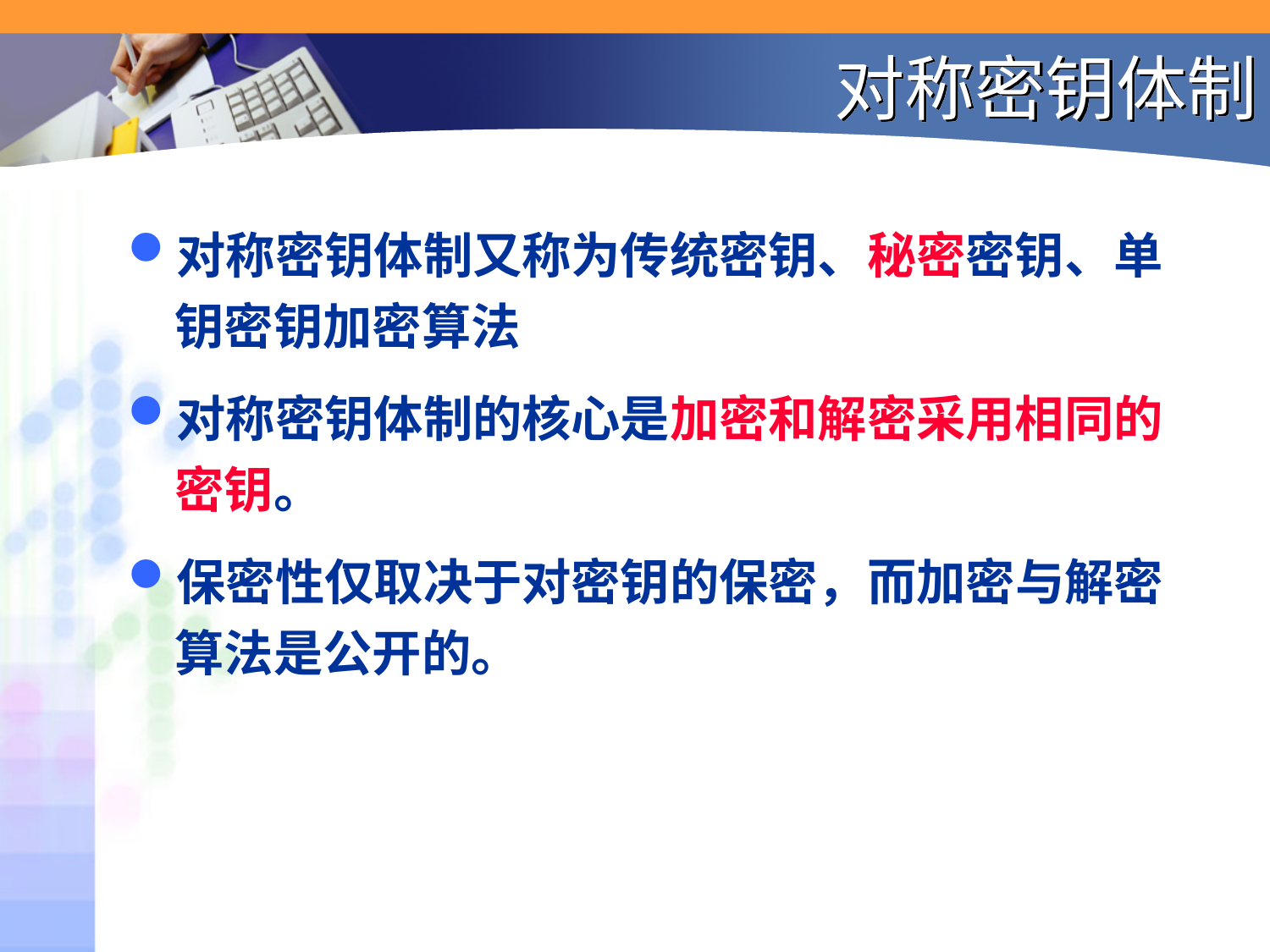

# 对称密钥体制
对称密钥体制又称为传统密钥、秘密密钥、单钥密钥加密算法
对称密钥体制的核心是加密和解密采用相同的密钥。
保密性仅取决于对密钥的保密，而加密与解密算法是公开的。